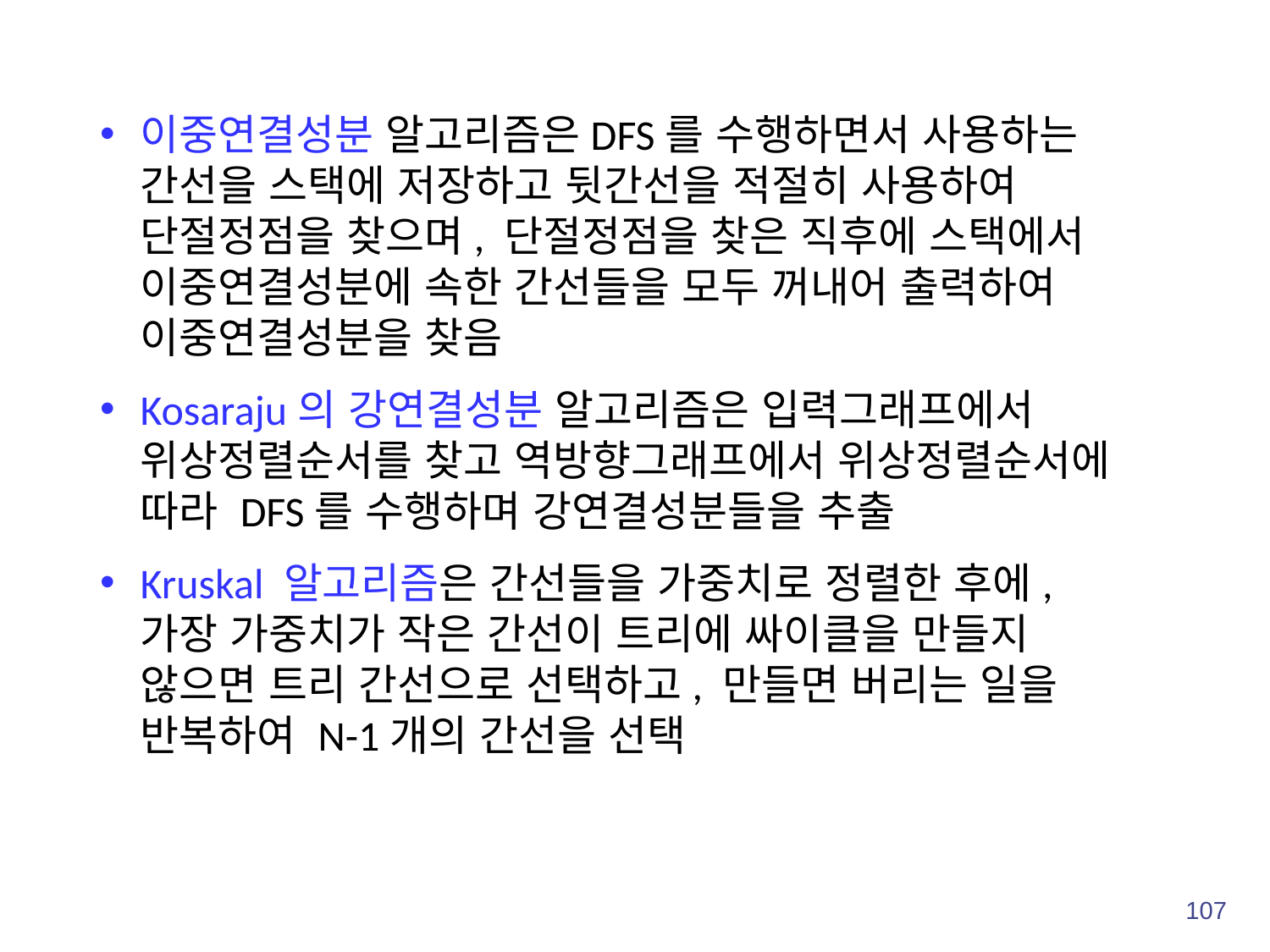

이중연결성분 알고리즘은DFS를 수행하면서 사용하는 간선을 스택에 저장하고 뒷간선을 적절히 사용하여 단절정점을 찾으며, 단절정점을 찾은 직후에 스택에서 이중연결성분에 속한 간선들을 모두 꺼내어 출력하여 이중연결성분을 찾음
Kosaraju의 강연결성분 알고리즘은 입력그래프에서 위상정렬순서를 찾고 역방향그래프에서 위상정렬순서에 따라 DFS를 수행하며 강연결성분들을 추출
Kruskal 알고리즘은 간선들을 가중치로 정렬한 후에, 가장 가중치가 작은 간선이 트리에 싸이클을 만들지 않으면 트리 간선으로 선택하고, 만들면 버리는 일을 반복하여 N-1개의 간선을 선택
107